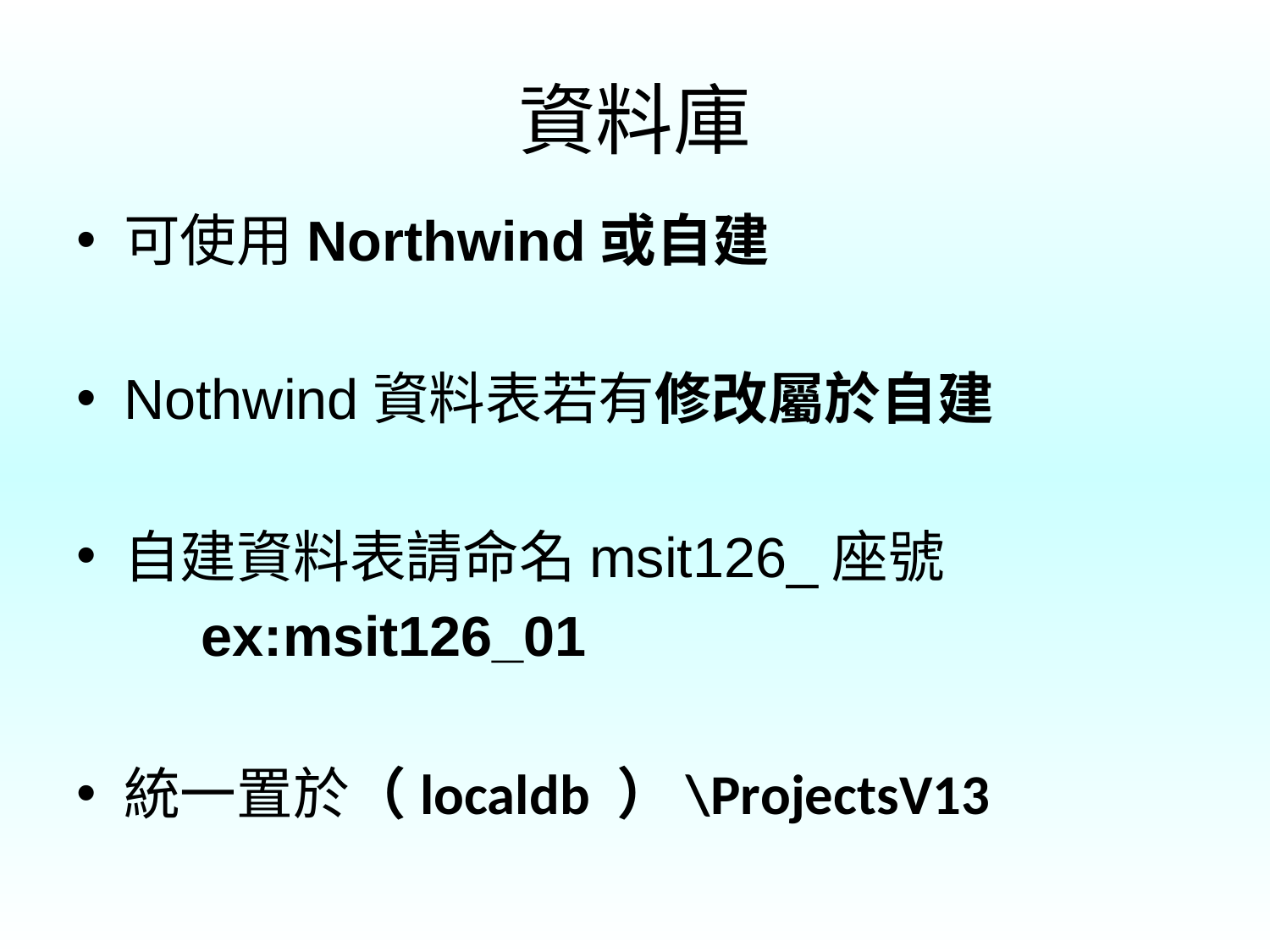

# 資料庫
可使用Northwind或自建

Nothwind資料表若有修改屬於自建

自建資料表請命名msit126_座號
        ex:msit126_01

統一置於（localdb ）\ProjectsV13